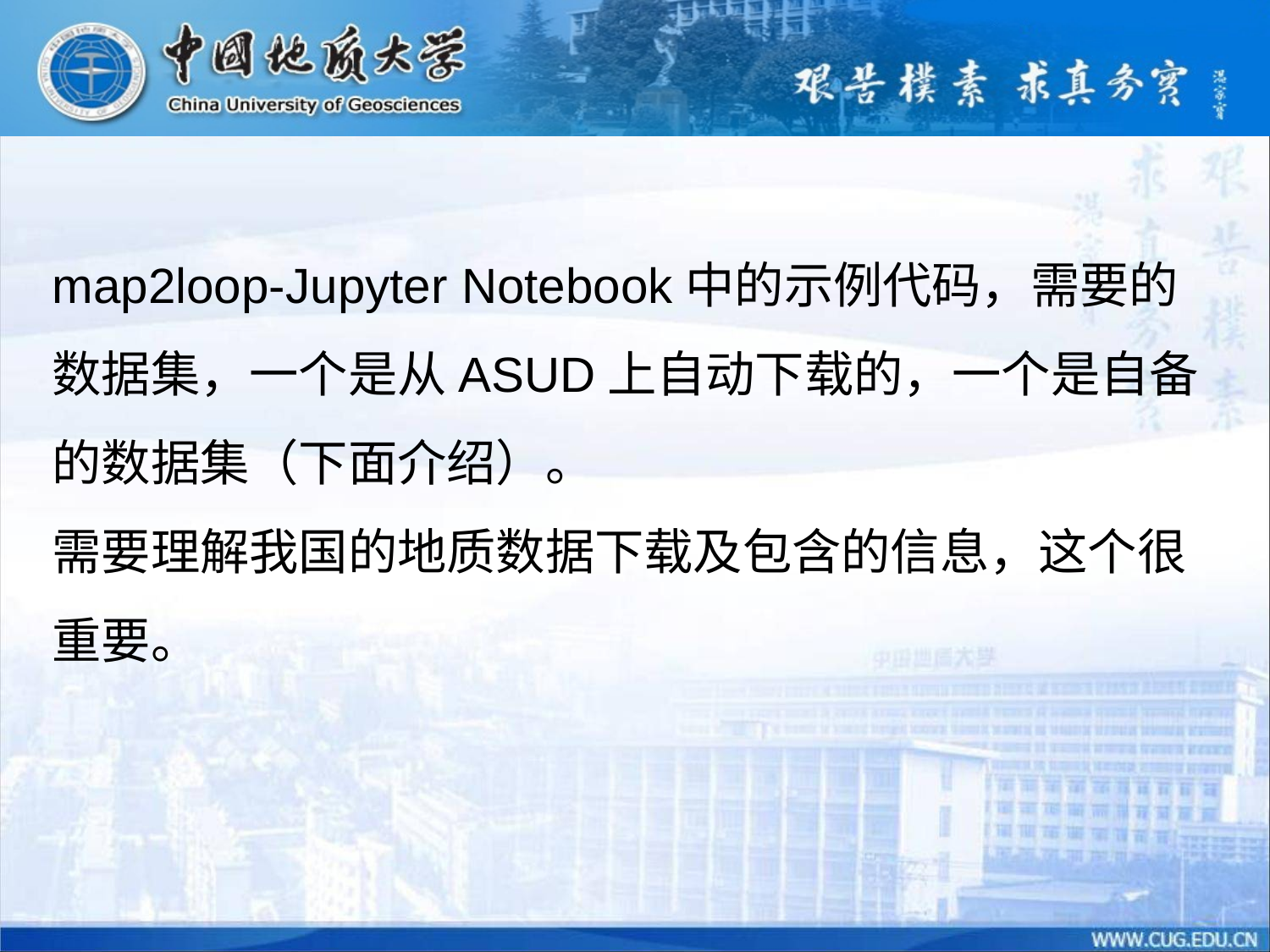

map2loop-Jupyter Notebook中的示例代码，需要的数据集，一个是从ASUD上自动下载的，一个是自备的数据集（下面介绍）。
需要理解我国的地质数据下载及包含的信息，这个很重要。